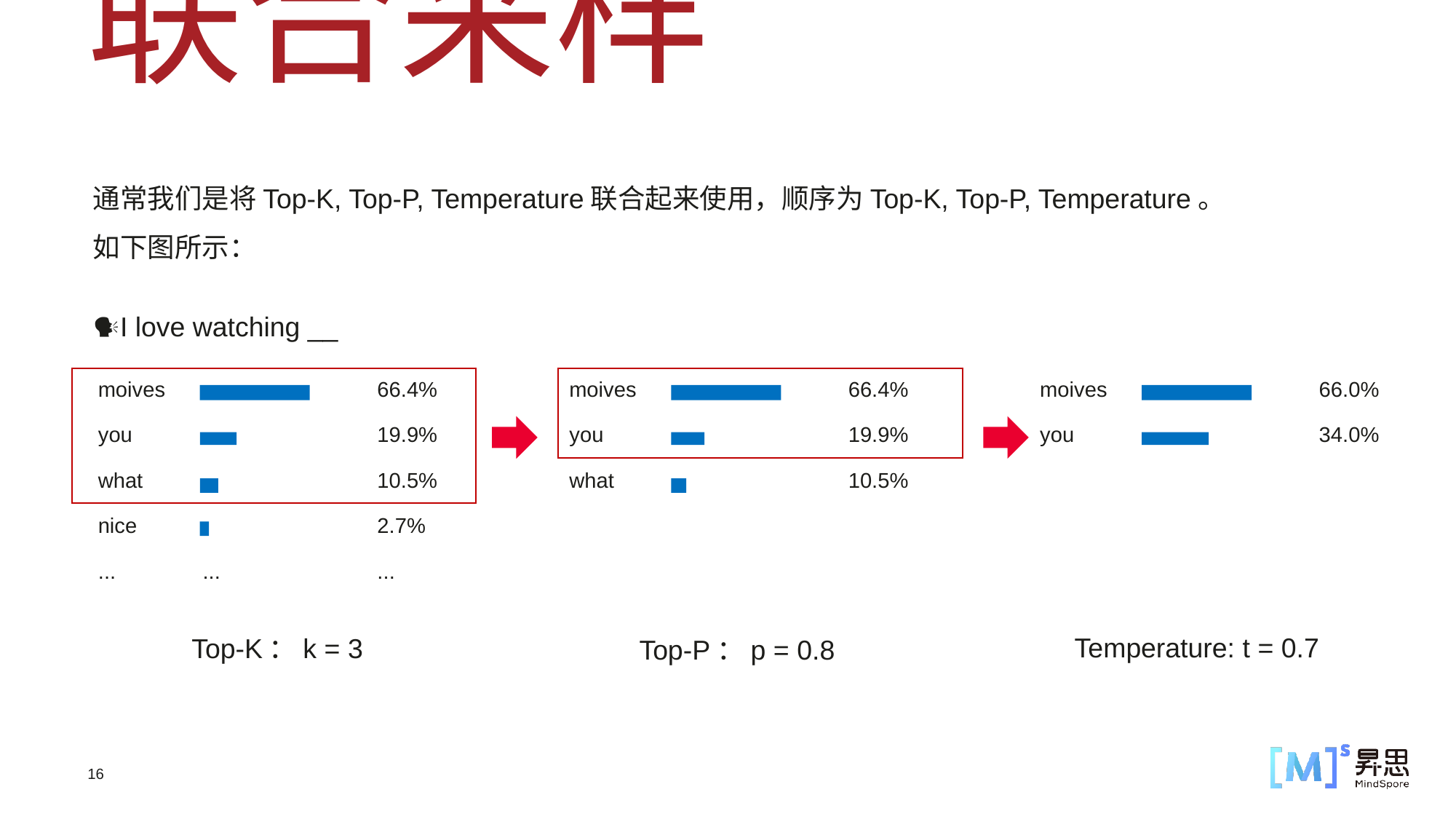

联合采样
通常我们是将Top-K, Top-P, Temperature联合起来使用，顺序为Top-K, Top-P, Temperature。
如下图所示：
🗣I love watching __

| moives |  | 66.4% |
| --- | --- | --- |
| you |  | 19.9% |
| what |  | 10.5% |
| nice |  | 2.7% |
| ... | ... | ... |
| moives |  | 66.4% |
| --- | --- | --- |
| you |  | 19.9% |
| what |  | 10.5% |
| moives |  | 66.0% |
| --- | --- | --- |
| you |  | 34.0% |

Temperature: t = 0.7
Top-K：k = 3
Top-P：p = 0.8